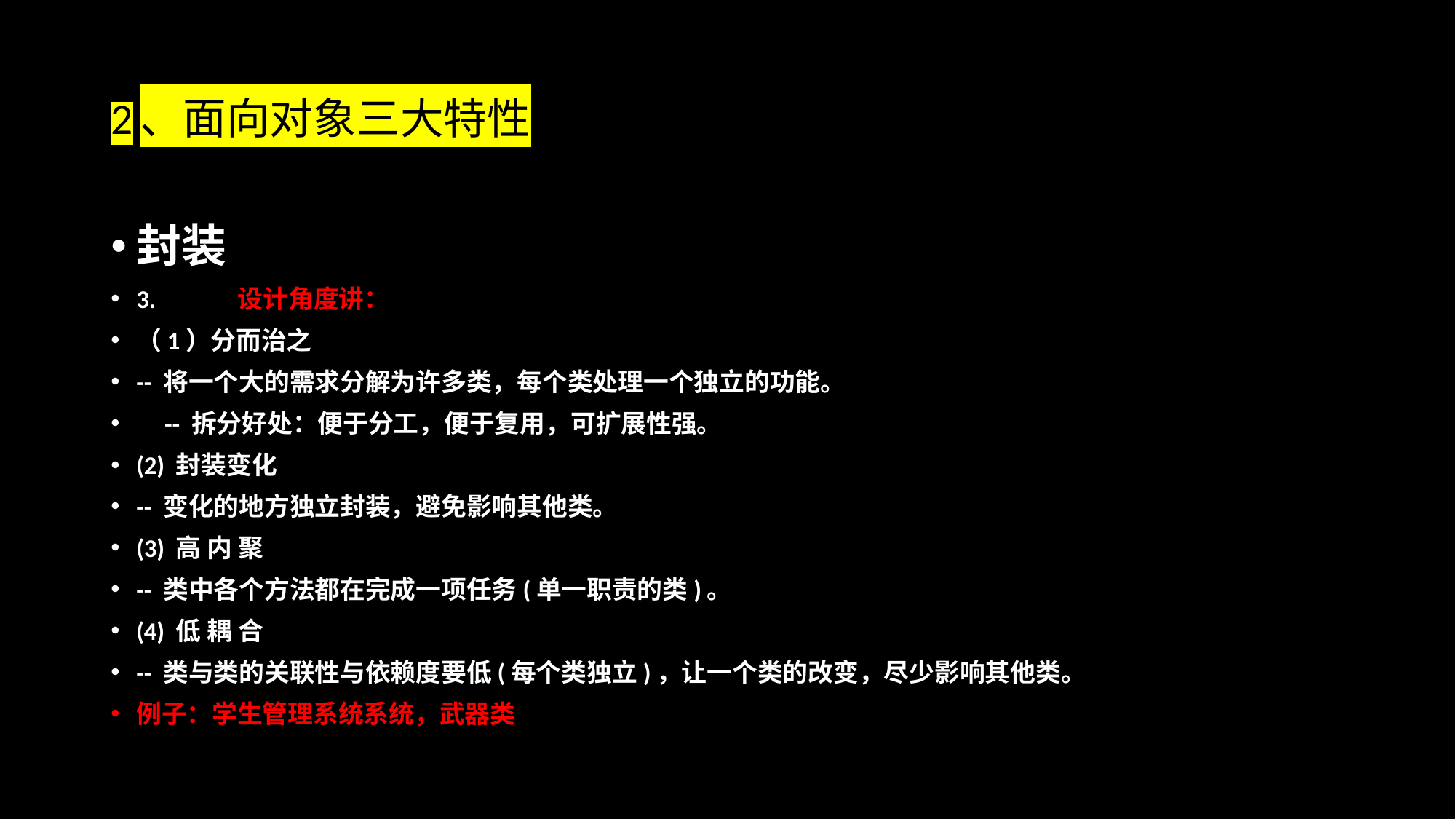

# 2、面向对象三大特性
封装
3.	设计角度讲：
（1）分而治之
-- 将一个大的需求分解为许多类，每个类处理一个独立的功能。
     -- 拆分好处：便于分工，便于复用，可扩展性强。
(2) 封装变化
-- 变化的地方独立封装，避免影响其他类。
(3) 高 内 聚
-- 类中各个方法都在完成一项任务(单一职责的类)。
(4) 低 耦 合
-- 类与类的关联性与依赖度要低(每个类独立)，让一个类的改变，尽少影响其他类。
例子：学生管理系统系统，武器类